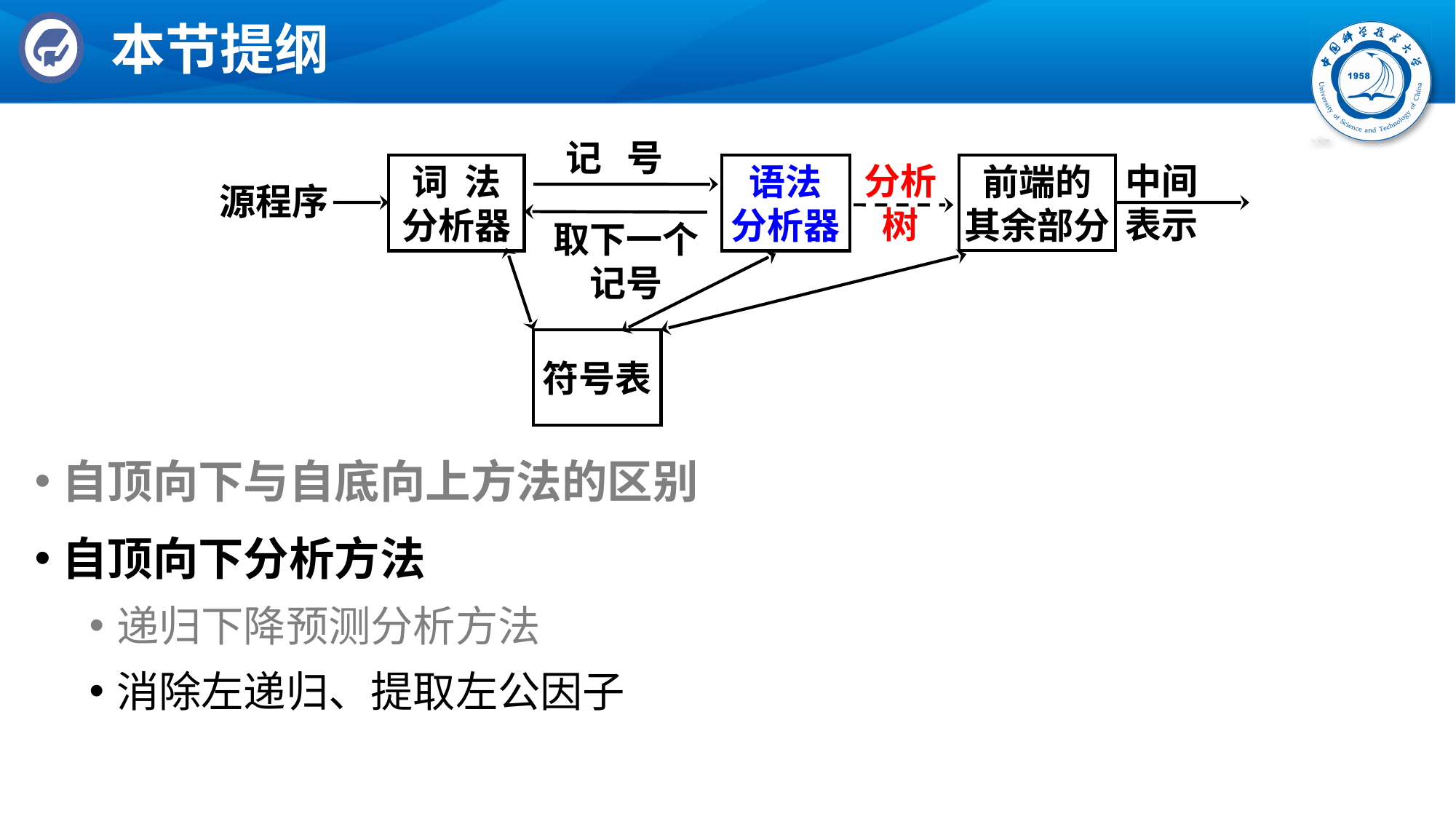

# 本节提纲
记   号
词  法
分析器
语法
分析器
前端的
其余部分
中间表示
分析树
源程序

取下一个记号

符号表
自顶向下与自底向上方法的区别
自顶向下分析方法
递归下降预测分析方法
消除左递归、提取左公因子